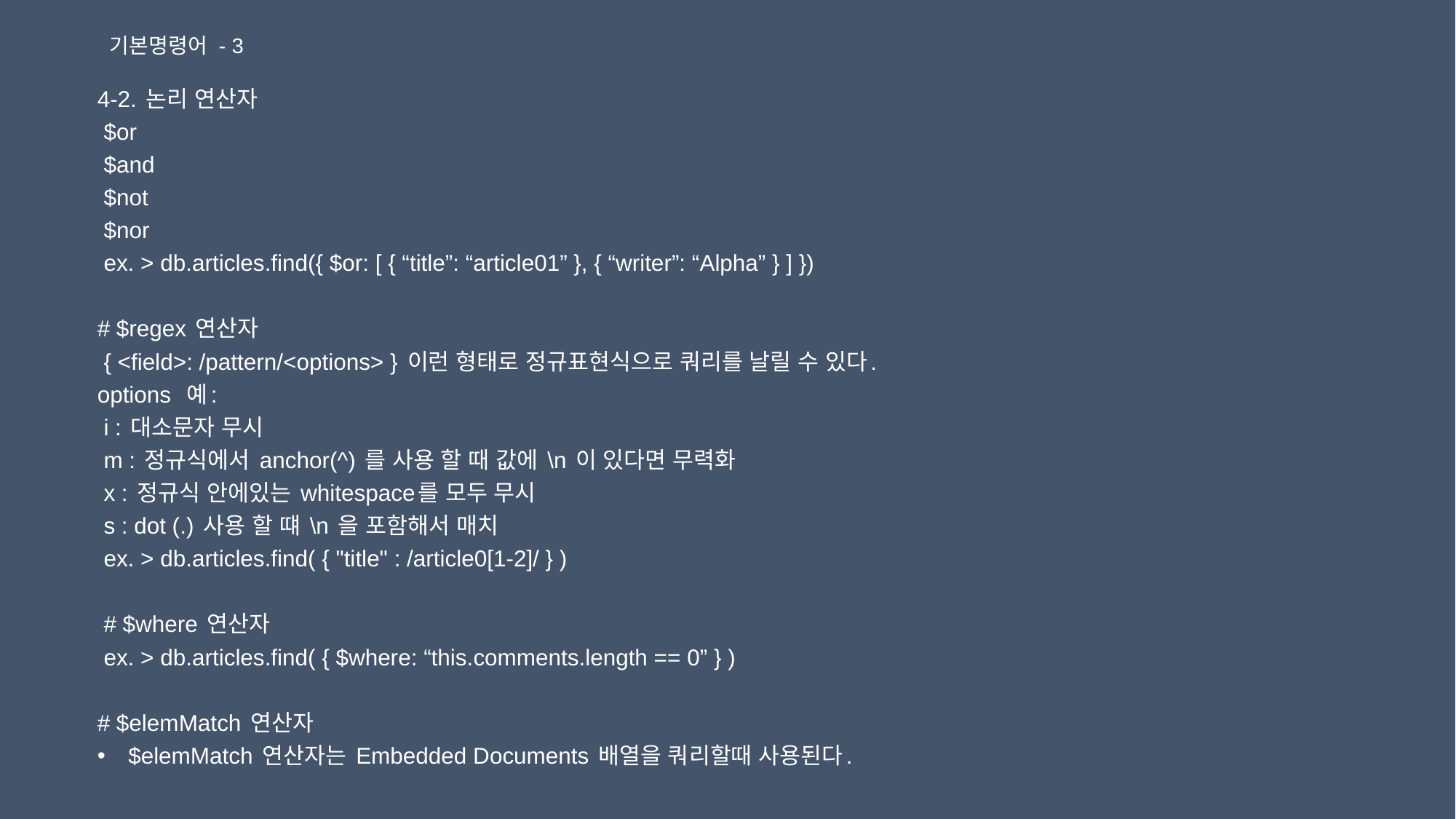

# 기본명령어 - 3
4-2. 논리 연산자
 $or
 $and
 $not
 $nor
 ex. > db.articles.find({ $or: [ { “title”: “article01” }, { “writer”: “Alpha” } ] })

# $regex 연산자
 { <field>: /pattern/<options> } 이런 형태로 정규표현식으로 쿼리를 날릴 수 있다.
options  예:
 i : 대소문자 무시
 m : 정규식에서 anchor(^) 를 사용 할 때 값에 \n 이 있다면 무력화
 x : 정규식 안에있는 whitespace를 모두 무시
 s : dot (.) 사용 할 떄 \n 을 포함해서 매치
 ex. > db.articles.find( { "title" : /article0[1-2]/ } )

 # $where 연산자
 ex. > db.articles.find( { $where: “this.comments.length == 0” } )

# $elemMatch 연산자
$elemMatch 연산자는 Embedded Documents 배열을 쿼리할때 사용된다.